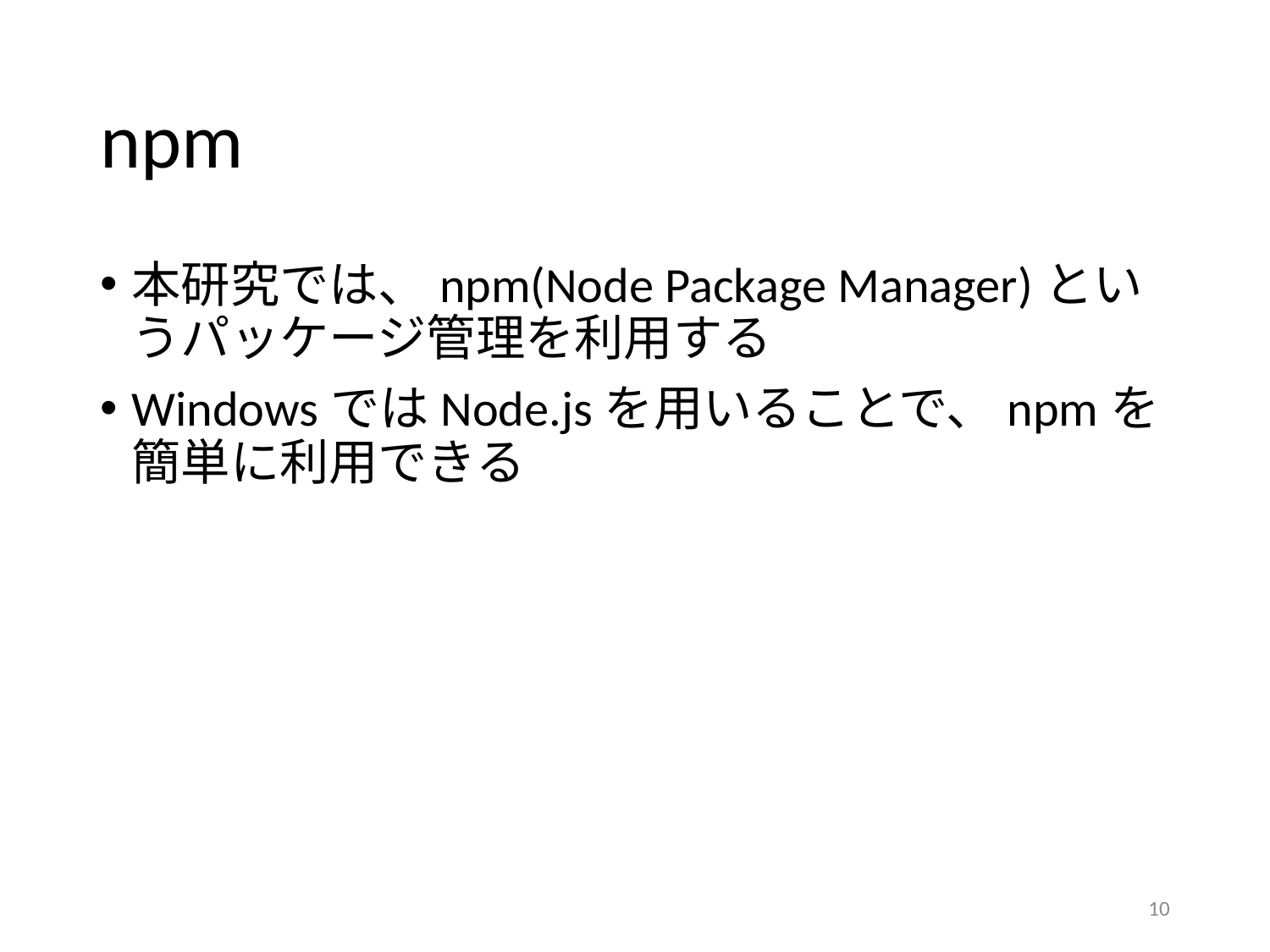

# npm
本研究では、npm(Node Package Manager)というパッケージ管理を利用する
WindowsではNode.jsを用いることで、npmを簡単に利用できる
10